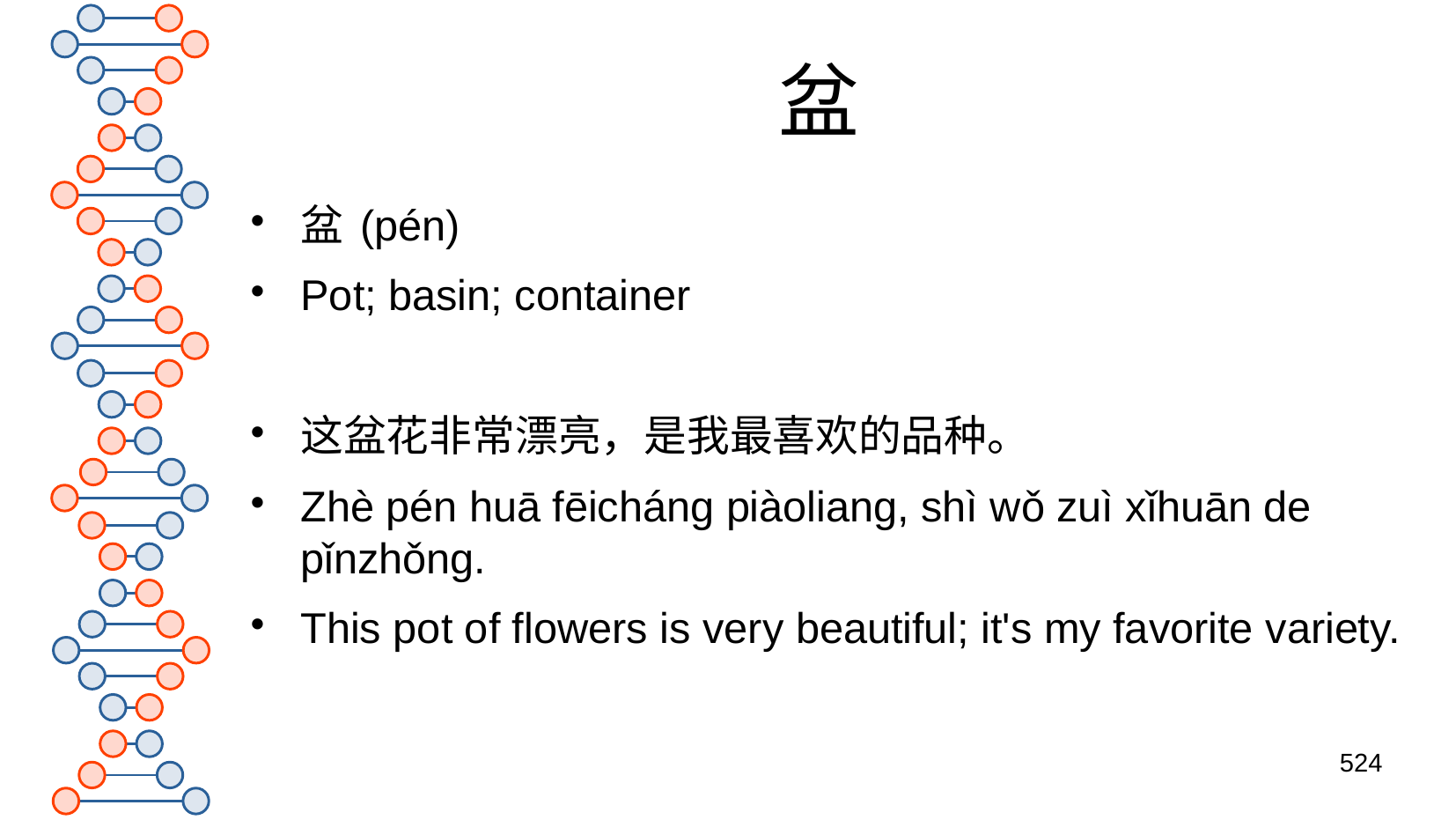

# 盆
盆 (pén)
Pot; basin; container

这盆花非常漂亮，是我最喜欢的品种。
Zhè pén huā fēicháng piàoliang, shì wǒ zuì xǐhuān de pǐnzhǒng.
This pot of flowers is very beautiful; it's my favorite variety.
524